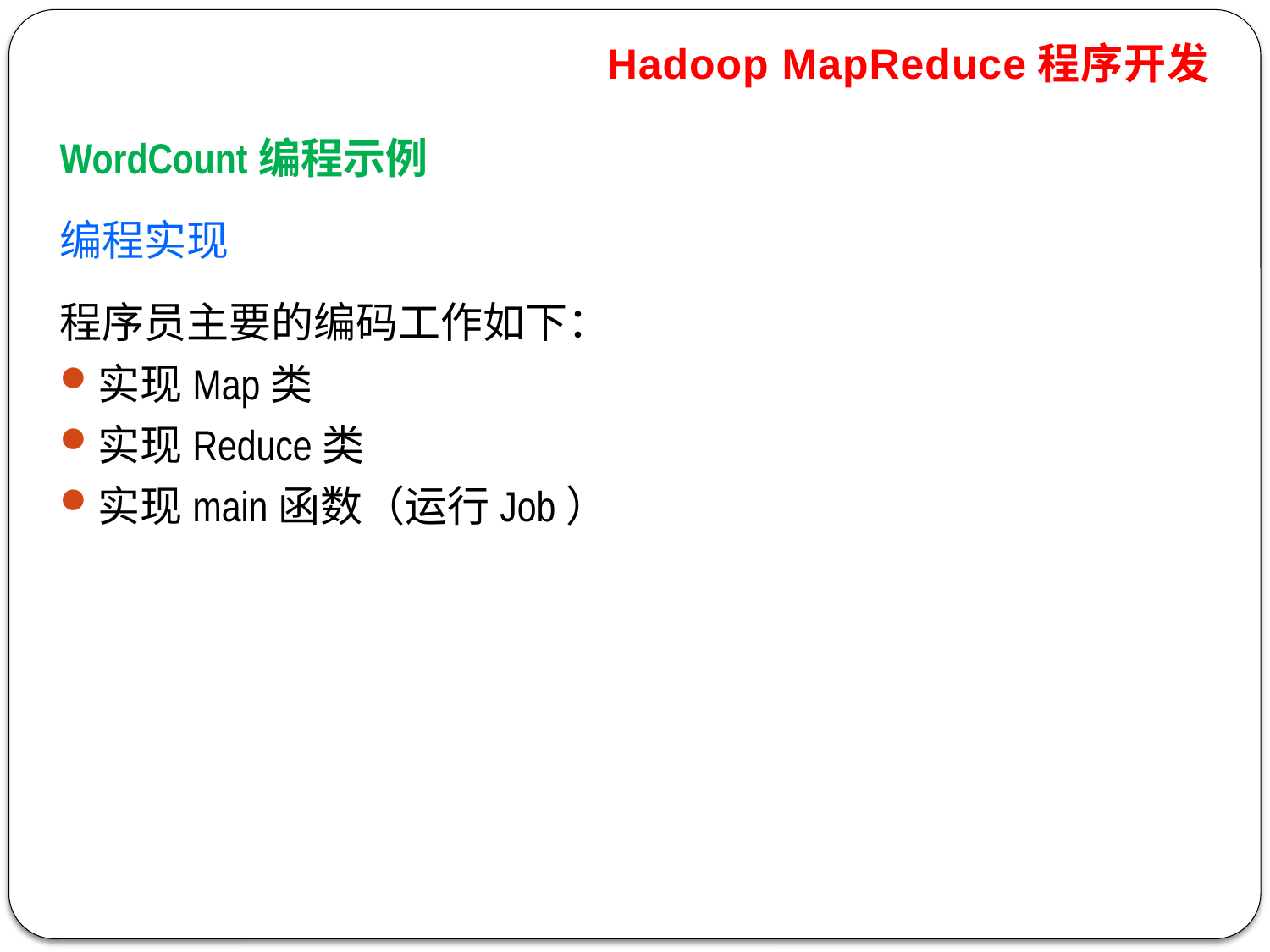

Hadoop MapReduce程序开发
WordCount编程示例
编程实现
程序员主要的编码工作如下：
实现Map类
实现Reduce类
实现main函数（运行Job）